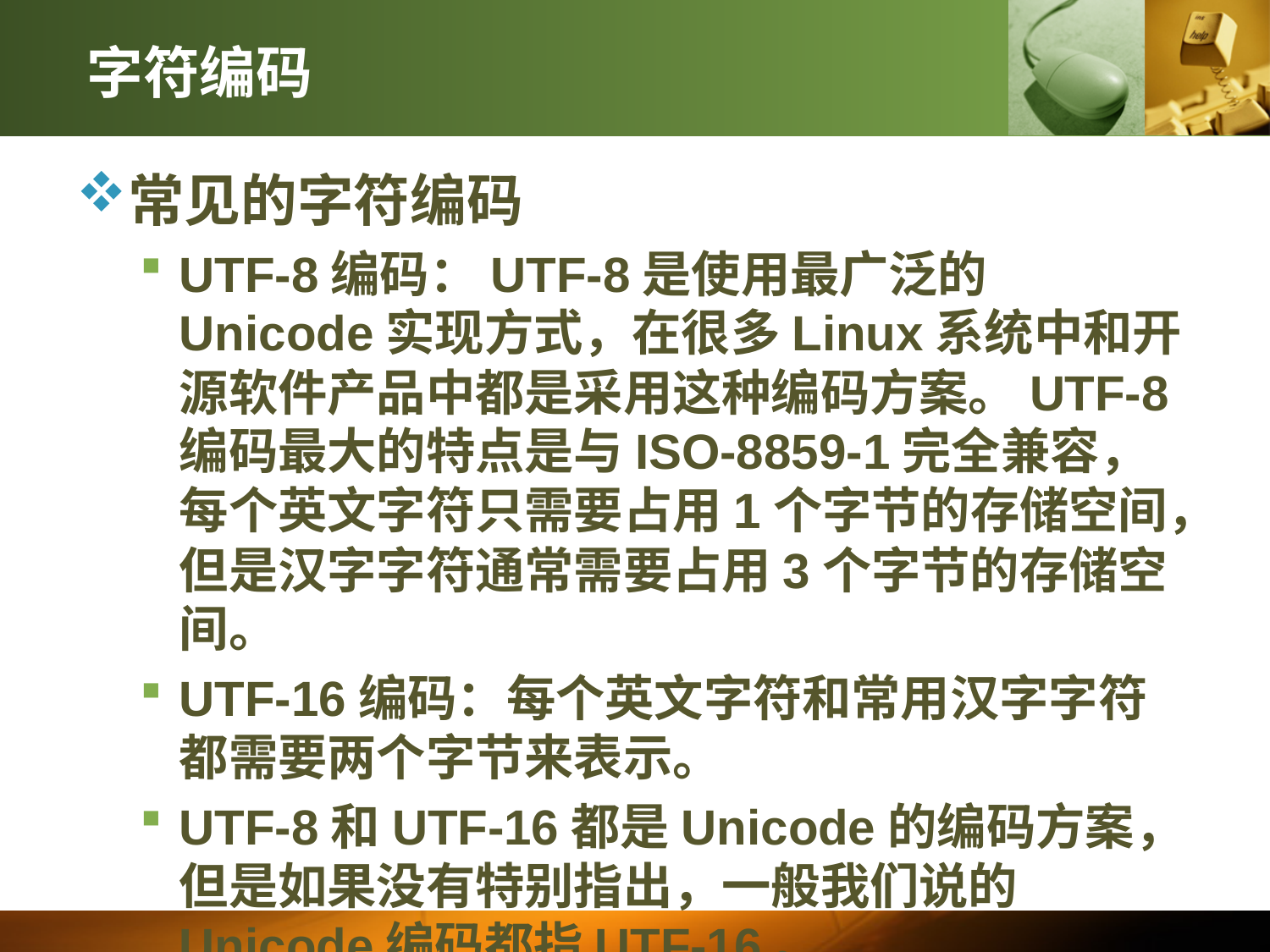

# 字符编码
常见的字符编码
UTF-8编码：UTF-8是使用最广泛的Unicode实现方式，在很多Linux系统中和开源软件产品中都是采用这种编码方案。UTF-8编码最大的特点是与ISO-8859-1完全兼容，每个英文字符只需要占用1个字节的存储空间，但是汉字字符通常需要占用3个字节的存储空间。
UTF-16编码：每个英文字符和常用汉字字符都需要两个字节来表示。
UTF-8和UTF-16都是Unicode的编码方案，但是如果没有特别指出，一般我们说的Unicode编码都指UTF-16。